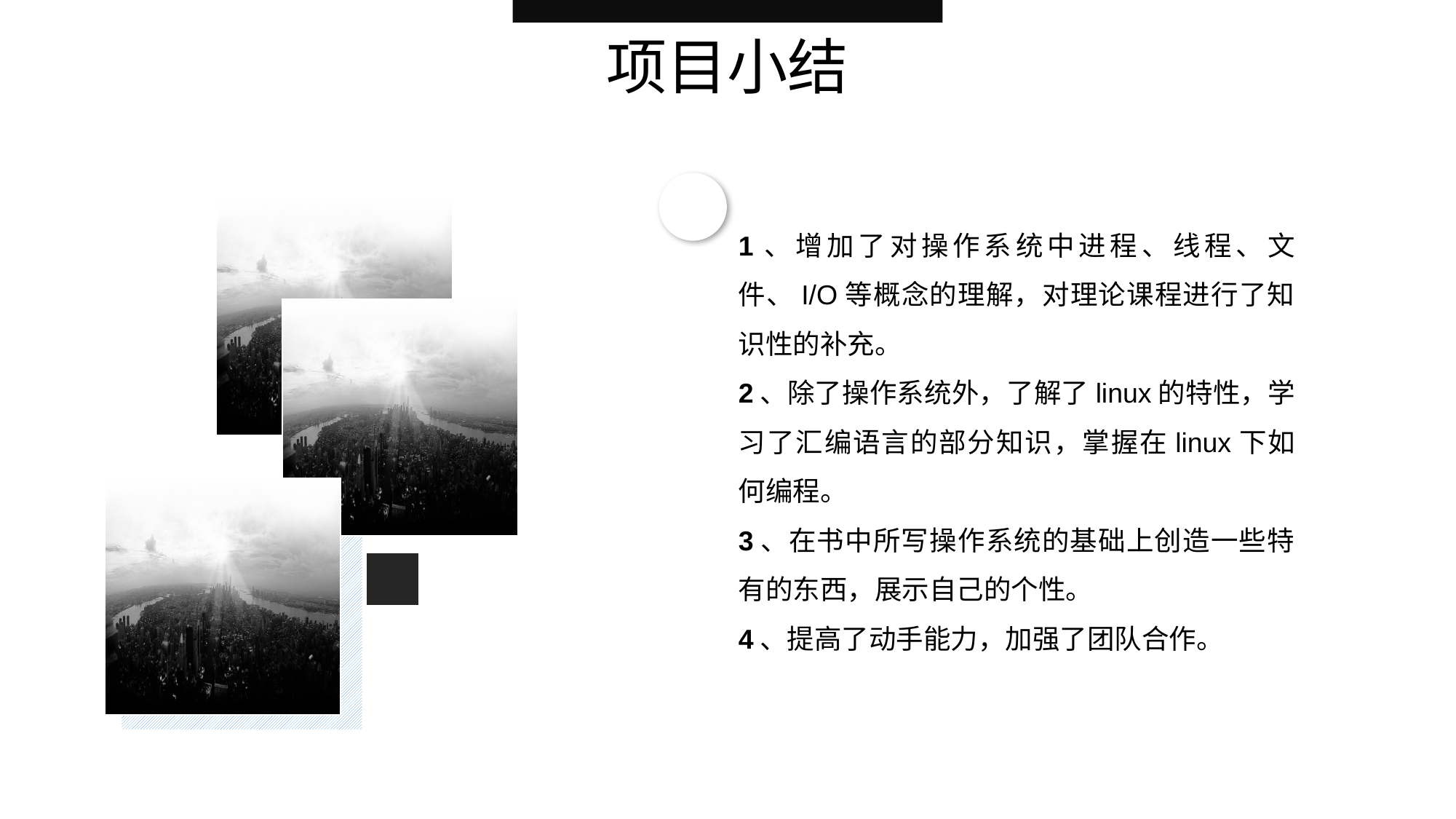

项目小结

1、增加了对操作系统中进程、线程、文件、I/O等概念的理解，对理论课程进行了知识性的补充。
2、除了操作系统外，了解了linux的特性，学习了汇编语言的部分知识，掌握在linux下如何编程。
3、在书中所写操作系统的基础上创造一些特有的东西，展示自己的个性。
4、提高了动手能力，加强了团队合作。